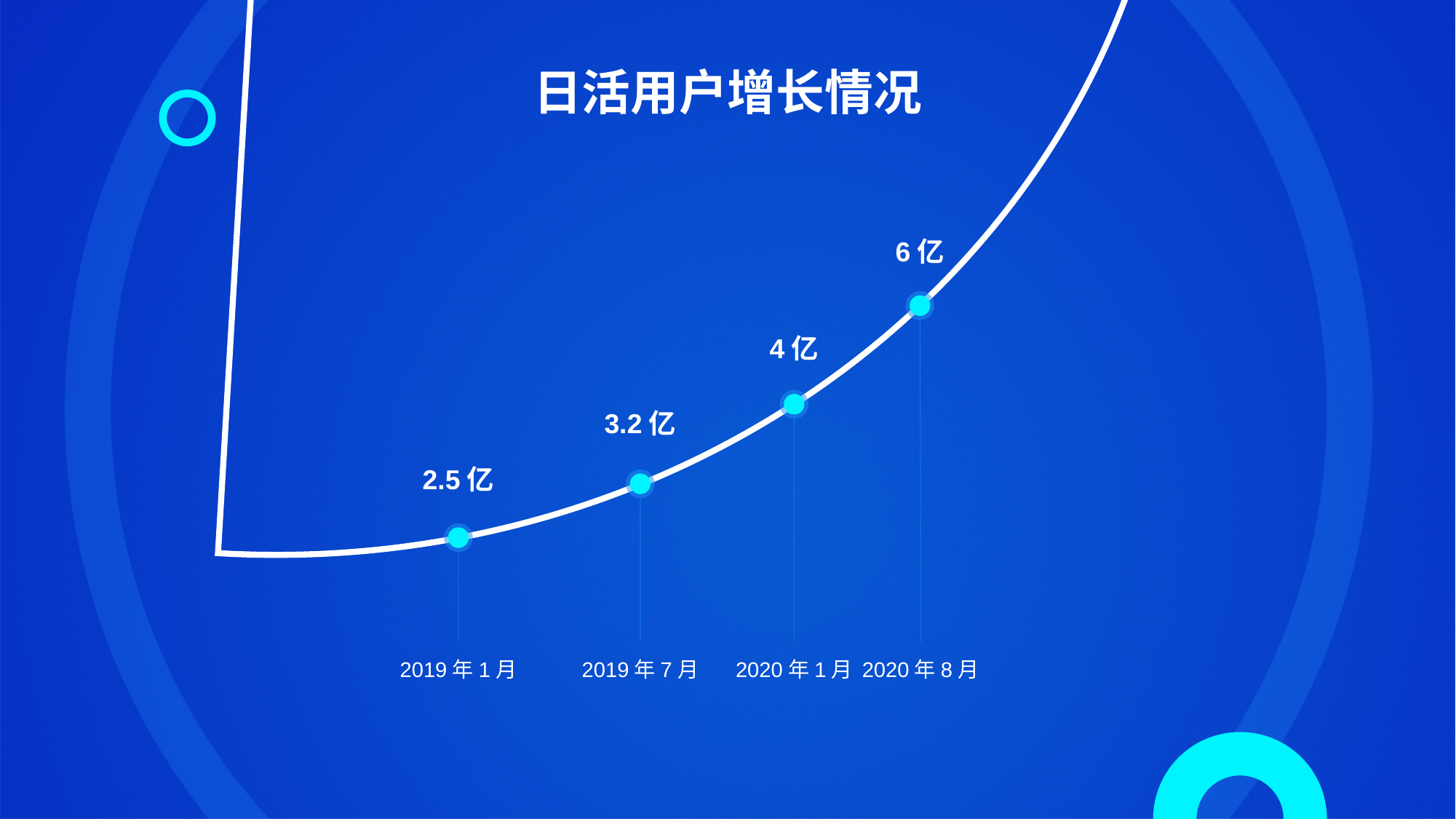

日活用户增长情况

6亿

4亿

3.2亿
2.5亿

2020年1月
2020年8月
2019年1月
2019年7月